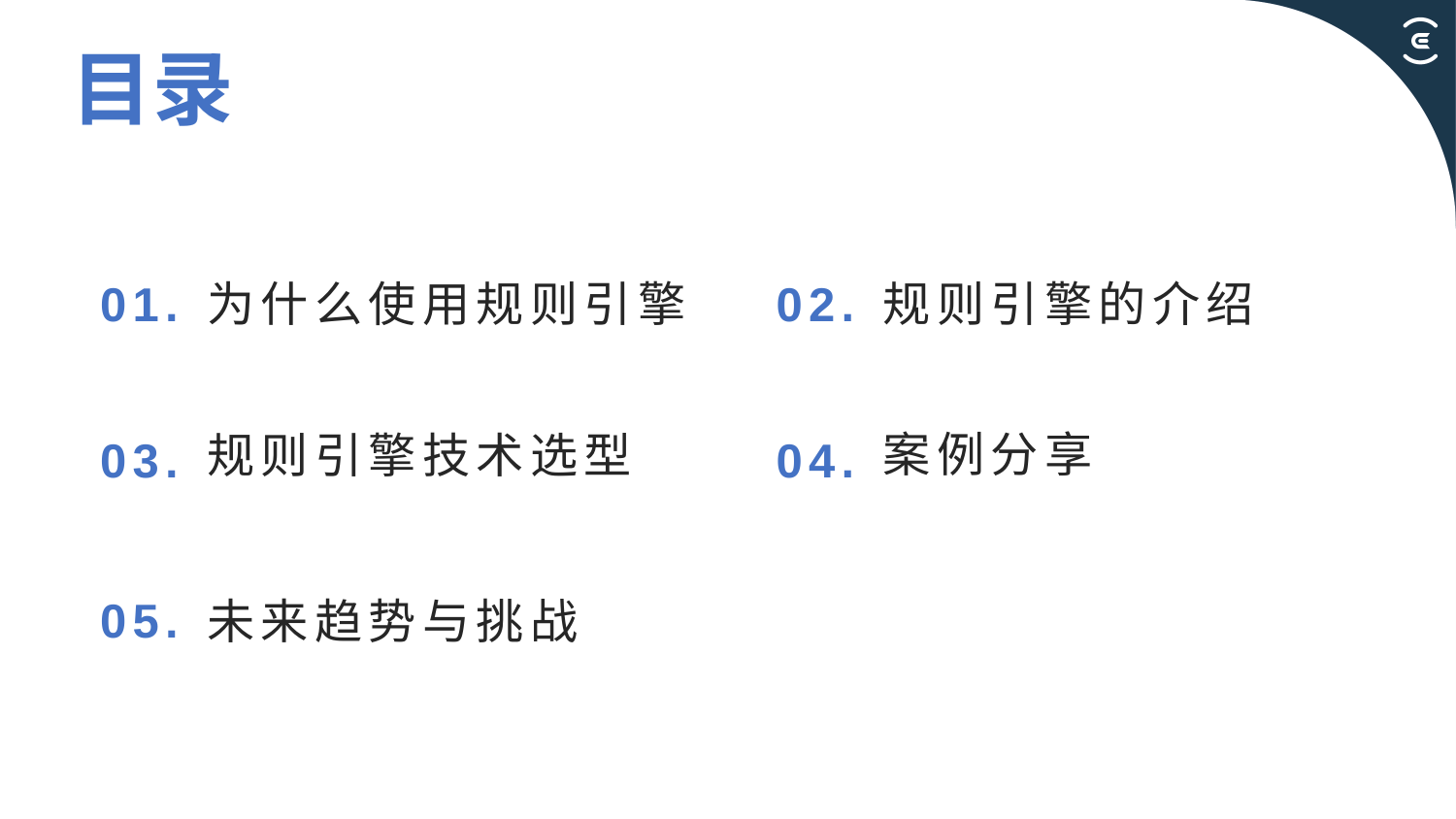

目录
01.
为什么使用规则引擎
02.
规则引擎的介绍
案例分享
规则引擎技术选型
03.
04.
05.
未来趋势与挑战